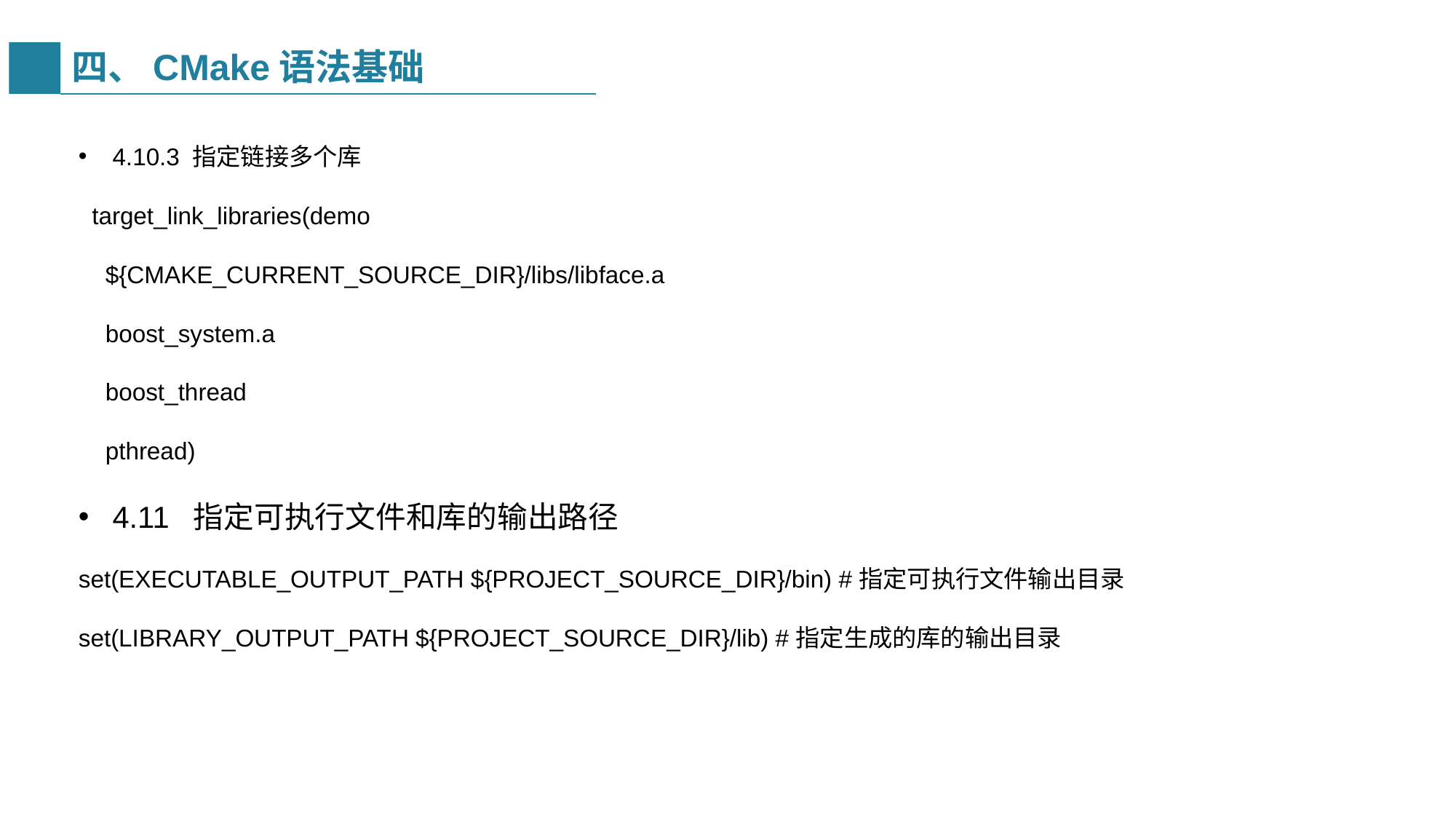

# 四、CMake语法基础
4.10.3 指定链接多个库
  target_link_libraries(demo
    ${CMAKE_CURRENT_SOURCE_DIR}/libs/libface.a
    boost_system.a
    boost_thread
    pthread)
4.11  指定可执行文件和库的输出路径
set(EXECUTABLE_OUTPUT_PATH ${PROJECT_SOURCE_DIR}/bin) #指定可执行文件输出目录
set(LIBRARY_OUTPUT_PATH ${PROJECT_SOURCE_DIR}/lib) #指定生成的库的输出目录

23